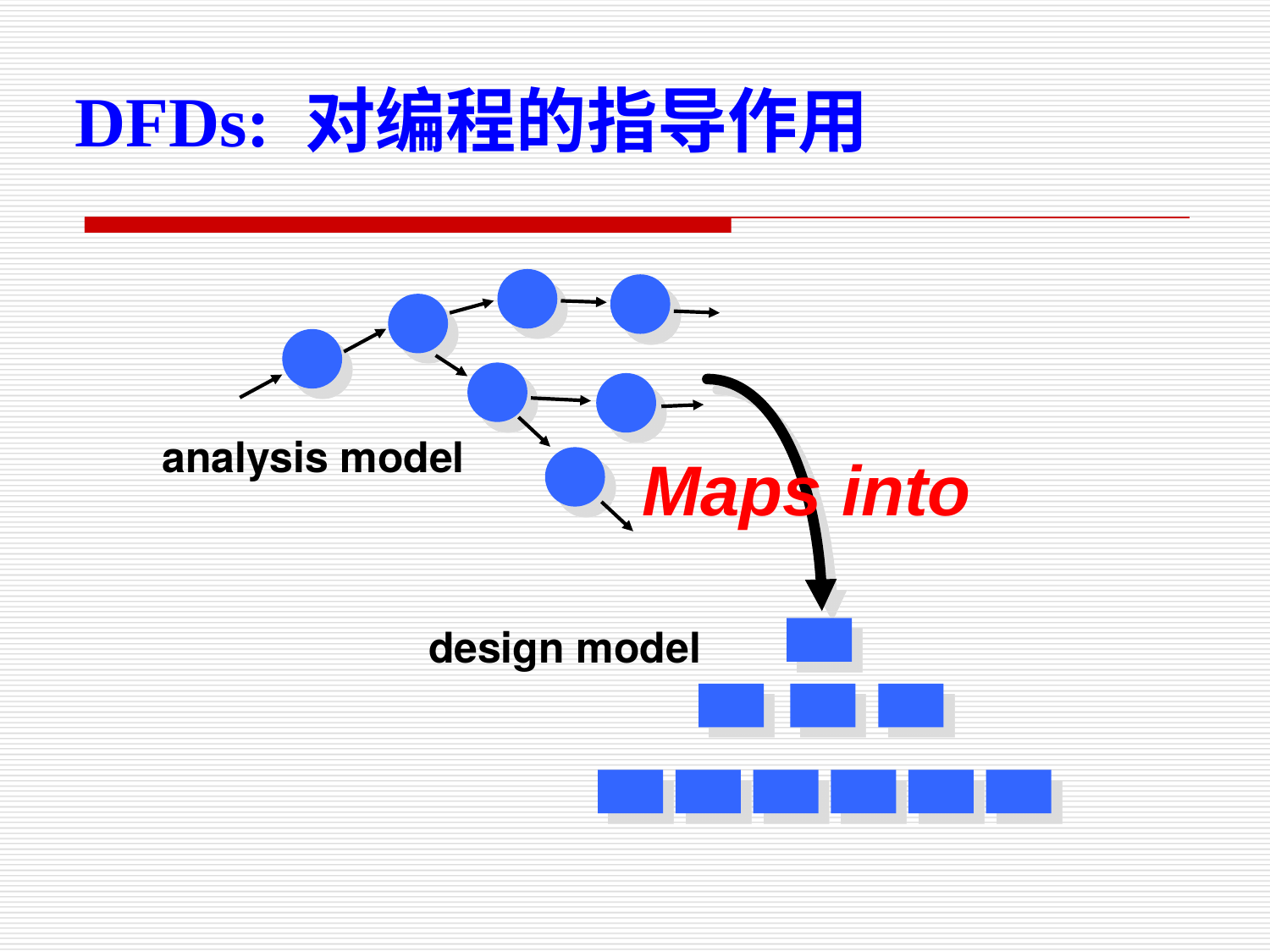

DFDs: 对编程的指导作用

analysis model
Maps into

design model